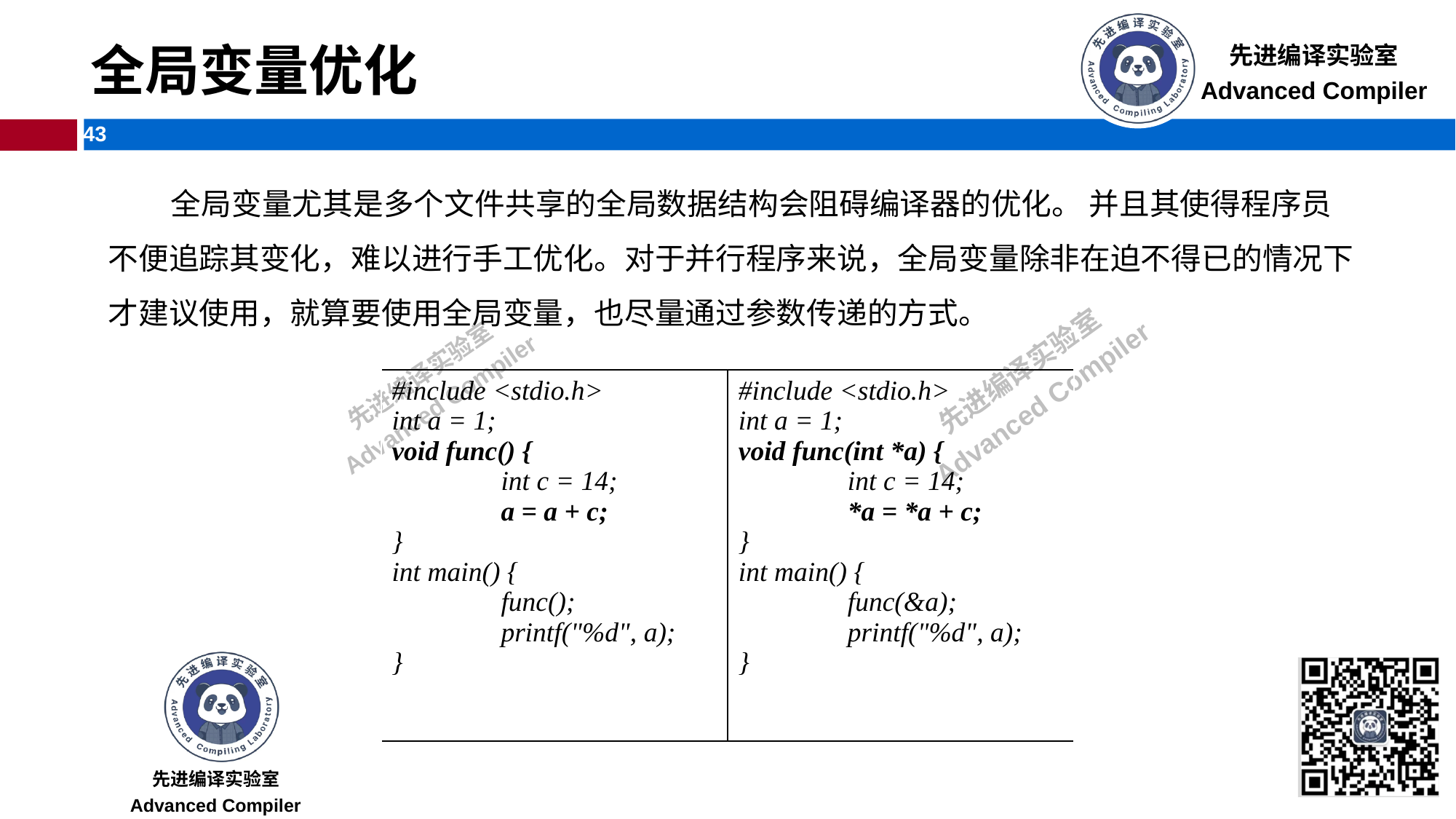

# 全局变量优化
      全局变量尤其是多个文件共享的全局数据结构会阻碍编译器的优化。 并且其使得程序员不便追踪其变化，难以进行手工优化。对于并行程序来说，全局变量除非在迫不得已的情况下才建议使用，就算要使用全局变量，也尽量通过参数传递的方式。
| #include <stdio.h> int a = 1; void func() { int c = 14; a = a + c; } int main() { func(); printf("%d", a); } | #include <stdio.h> int a = 1; void func(int \*a) { int c = 14; \*a = \*a + c; } int main() { func(&a); printf("%d", a); } |
| --- | --- |